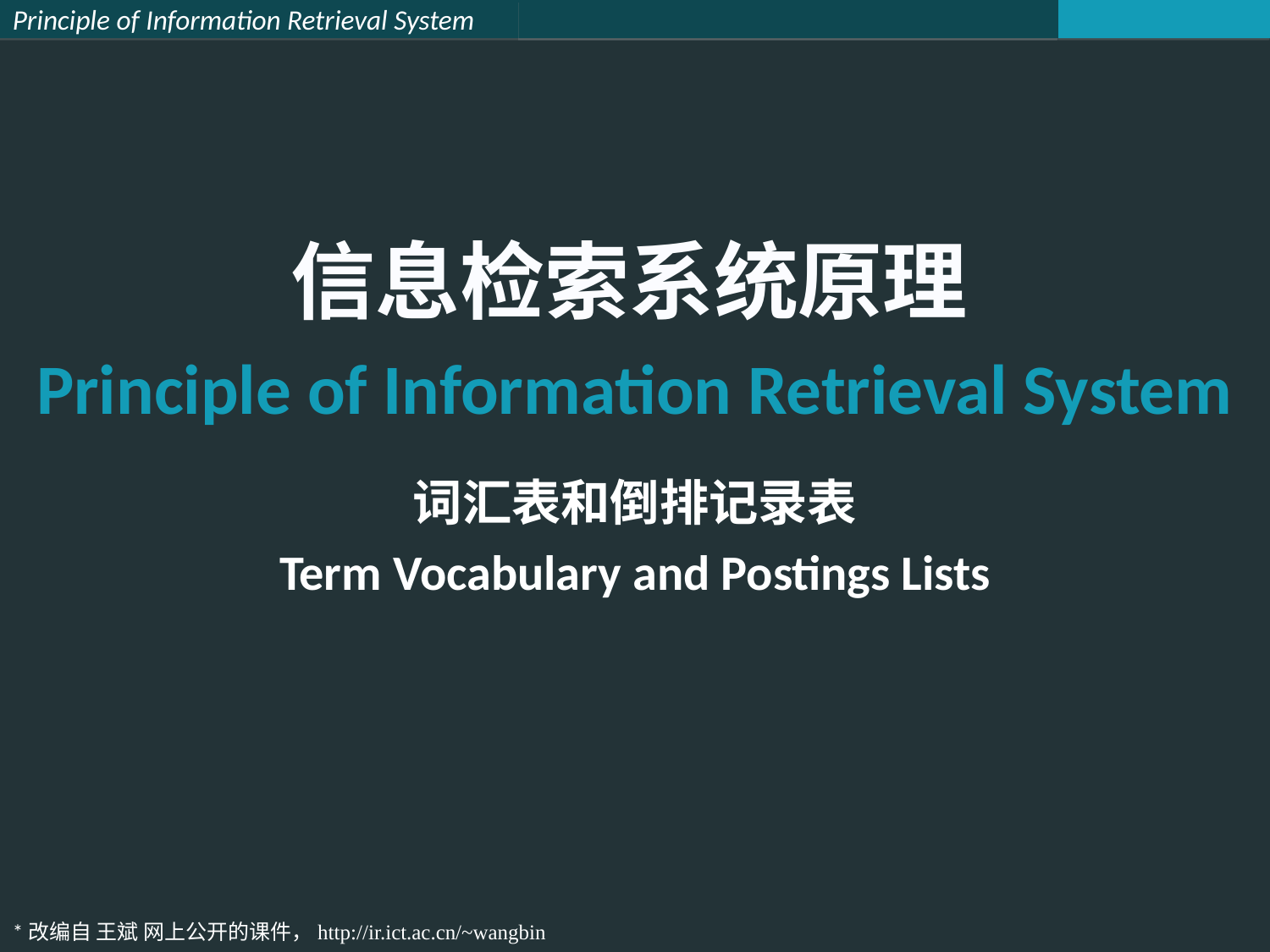

Principle of Information Retrieval System
词汇表和倒排记录表
Term Vocabulary and Postings Lists
*改编自 王斌 网上公开的课件，http://ir.ict.ac.cn/~wangbin